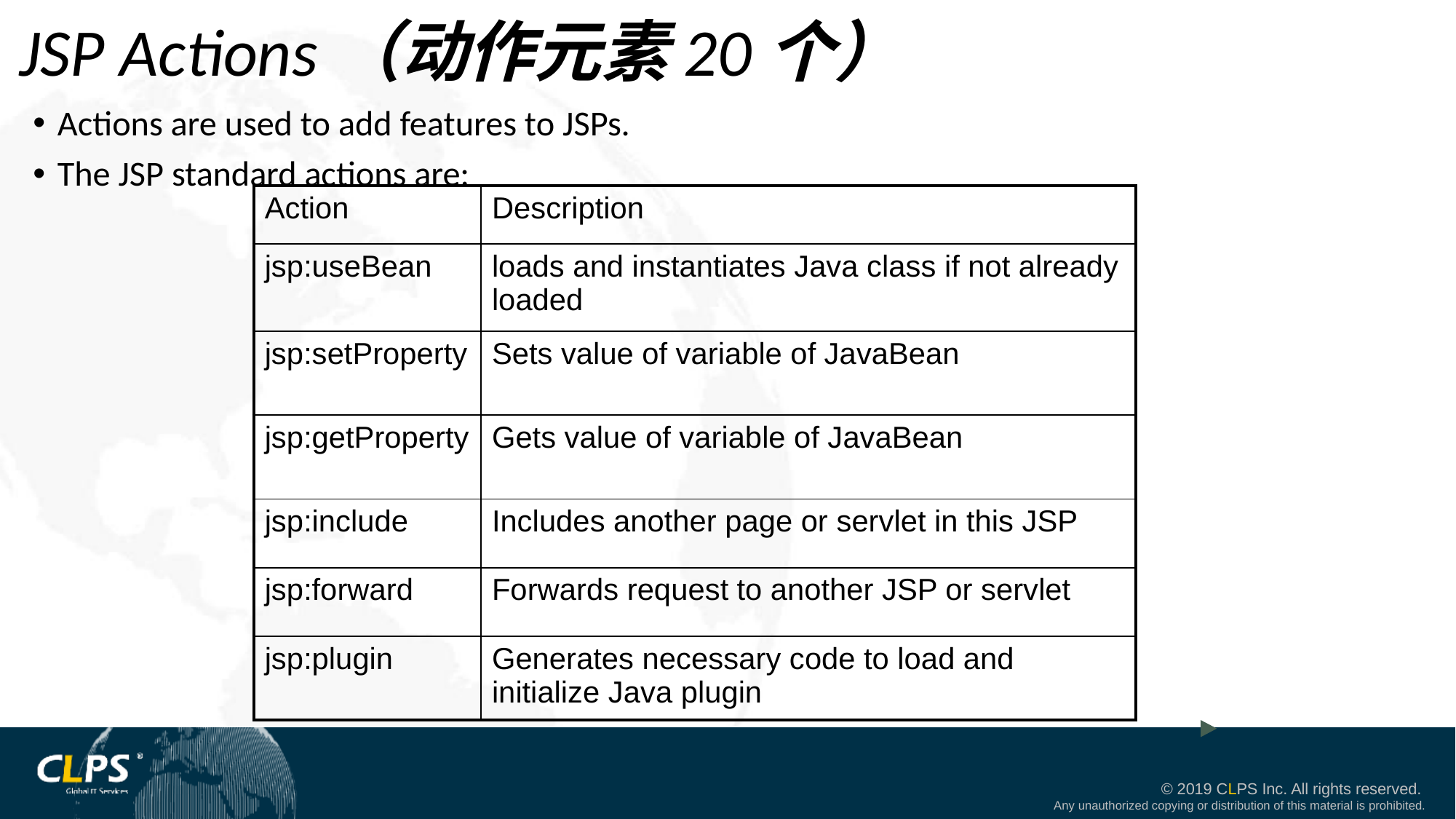

JSP Actions（动作元素20个）
Actions are used to add features to JSPs.
The JSP standard actions are:
| Action | Description |
| --- | --- |
| jsp:useBean | loads and instantiates Java class if not already loaded |
| jsp:setProperty | Sets value of variable of JavaBean |
| jsp:getProperty | Gets value of variable of JavaBean |
| jsp:include | Includes another page or servlet in this JSP |
| jsp:forward | Forwards request to another JSP or servlet |
| jsp:plugin | Generates necessary code to load and initialize Java plugin |